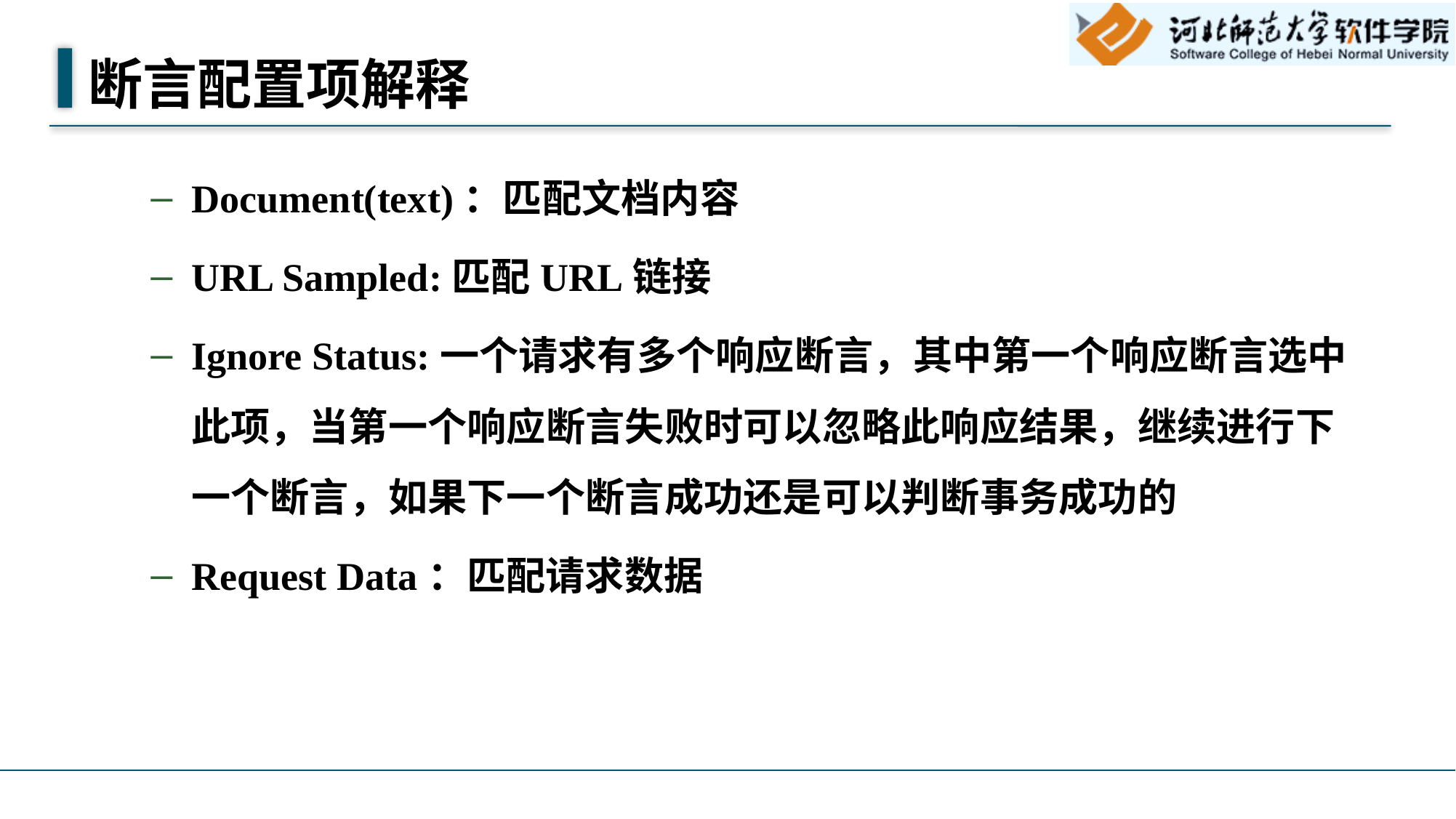

# 断言配置项解释
Document(text)：匹配文档内容
URL Sampled:匹配URL链接
Ignore Status:一个请求有多个响应断言，其中第一个响应断言选中此项，当第一个响应断言失败时可以忽略此响应结果，继续进行下一个断言，如果下一个断言成功还是可以判断事务成功的
Request Data：匹配请求数据